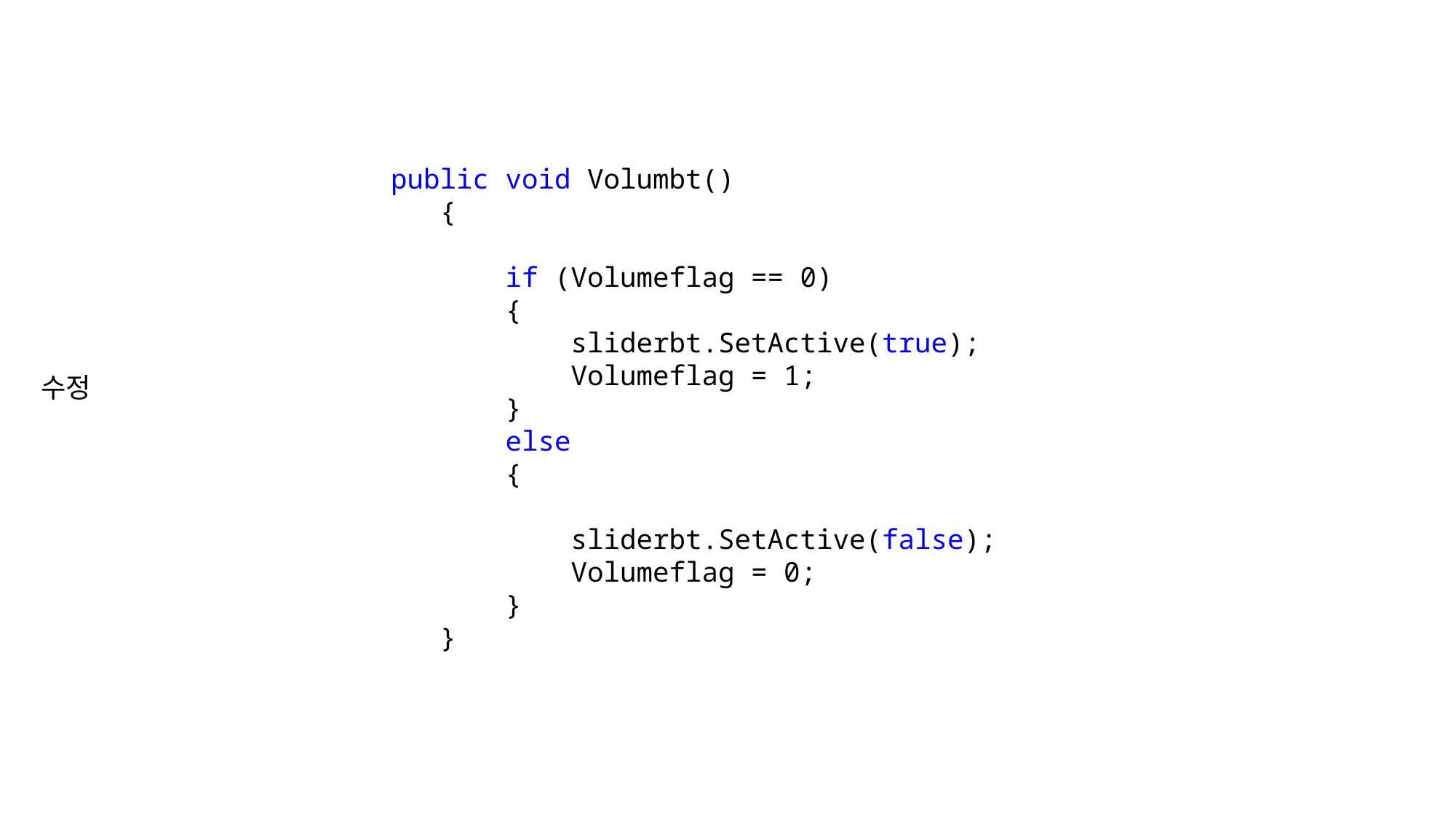

public void Volumbt()
    {

        if (Volumeflag == 0)
        {
            sliderbt.SetActive(true);
            Volumeflag = 1;
        }
        else
        {

            sliderbt.SetActive(false);
            Volumeflag = 0;
        }
    }
수정